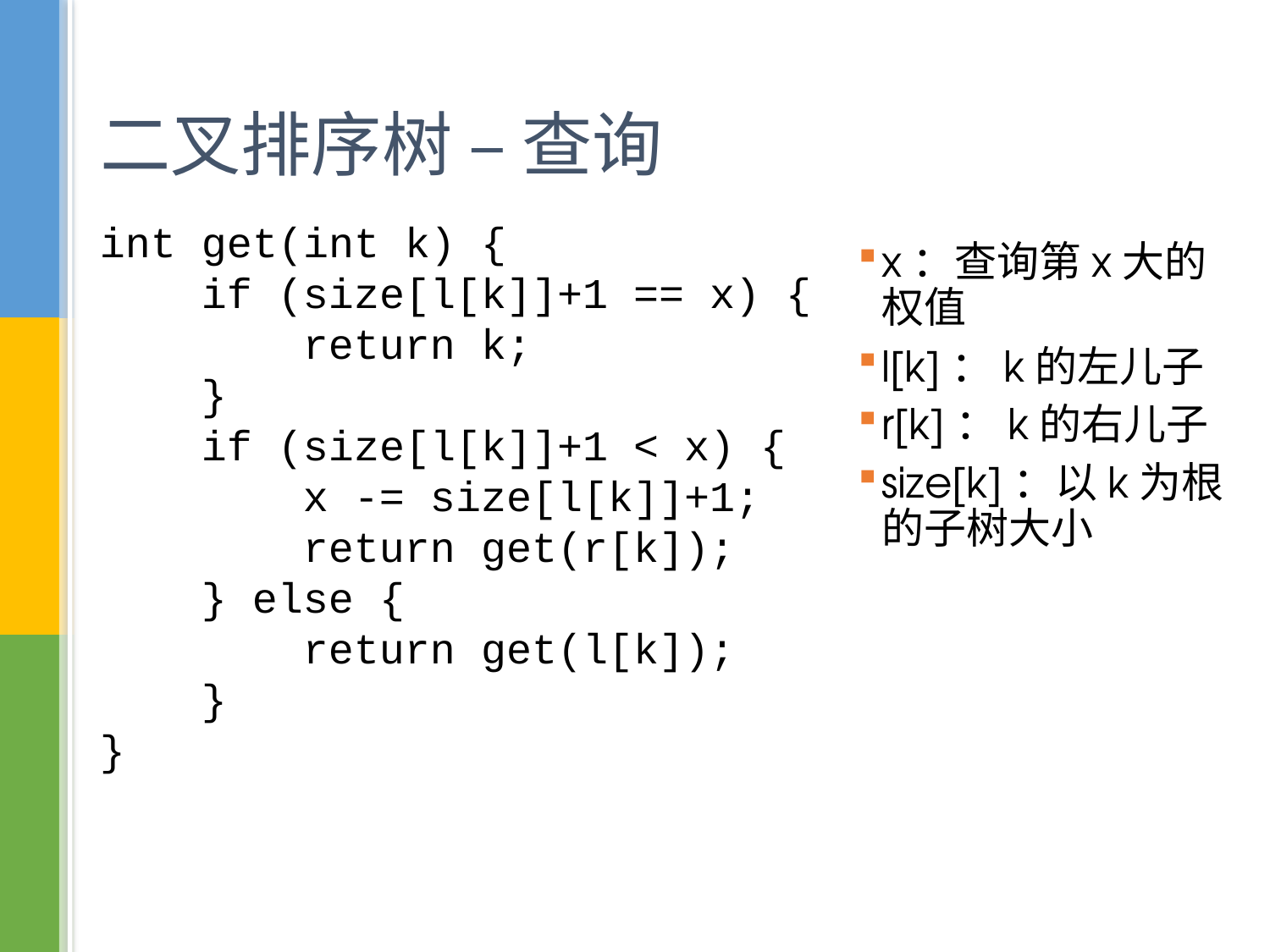

# 二叉排序树 – 查询
int get(int k) {
    if (size[l[k]]+1 == x) {
        return k;
    }
    if (size[l[k]]+1 < x) {
        x -= size[l[k]]+1;
        return get(r[k]);
    } else {
        return get(l[k]);
    }
}
x：查询第x大的权值
l[k]：k的左儿子
r[k]：k的右儿子
size[k]：以k为根的子树大小